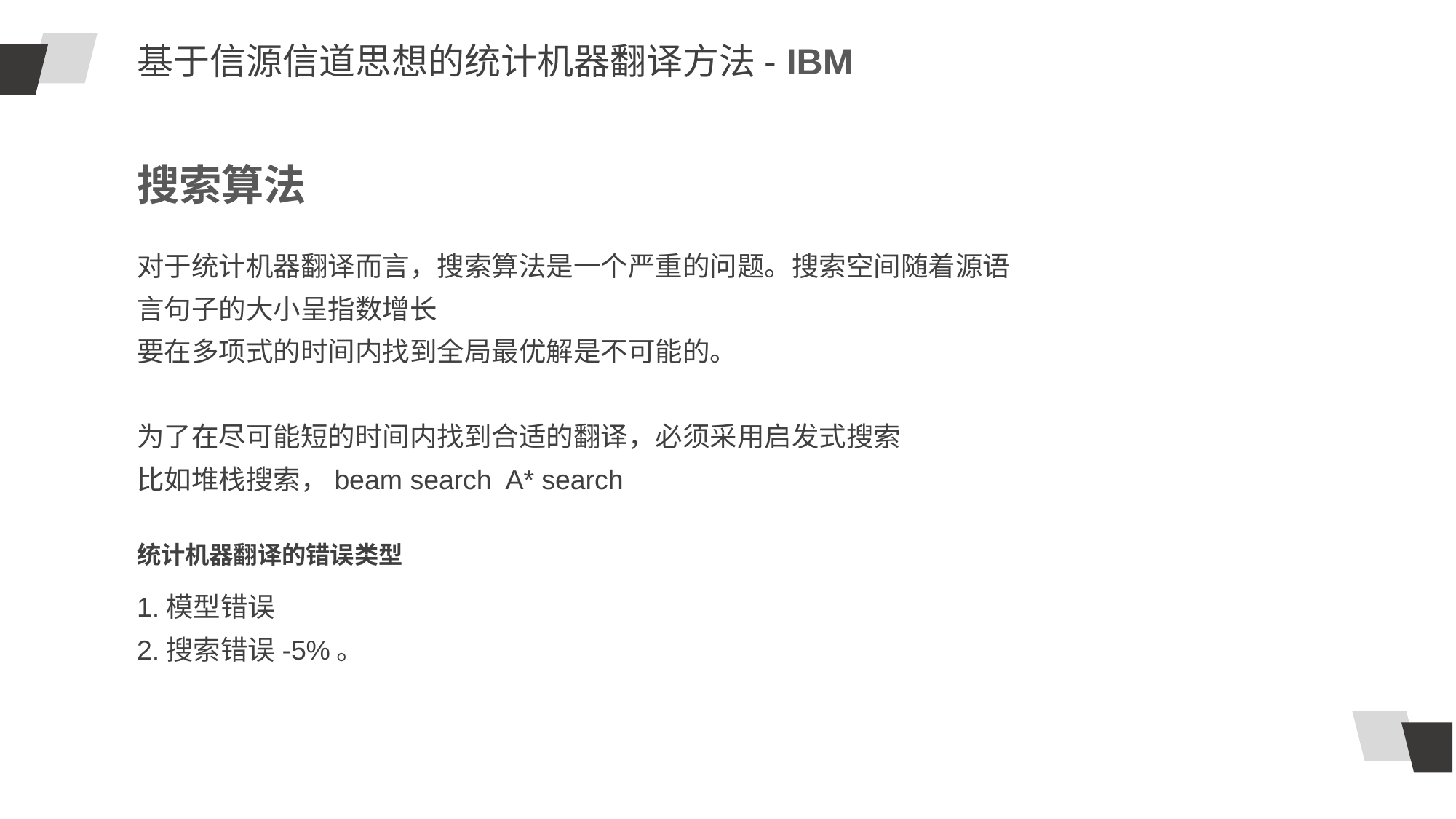

基于信源信道思想的统计机器翻译方法- IBM
搜索算法
对于统计机器翻译而言，搜索算法是一个严重的问题。搜索空间随着源语言句子的大小呈指数增长
要在多项式的时间内找到全局最优解是不可能的。

为了在尽可能短的时间内找到合适的翻译，必须采用启发式搜索
比如堆栈搜索，beam search  A* search

1.模型错误
2.搜索错误-5%。

统计机器翻译的错误类型